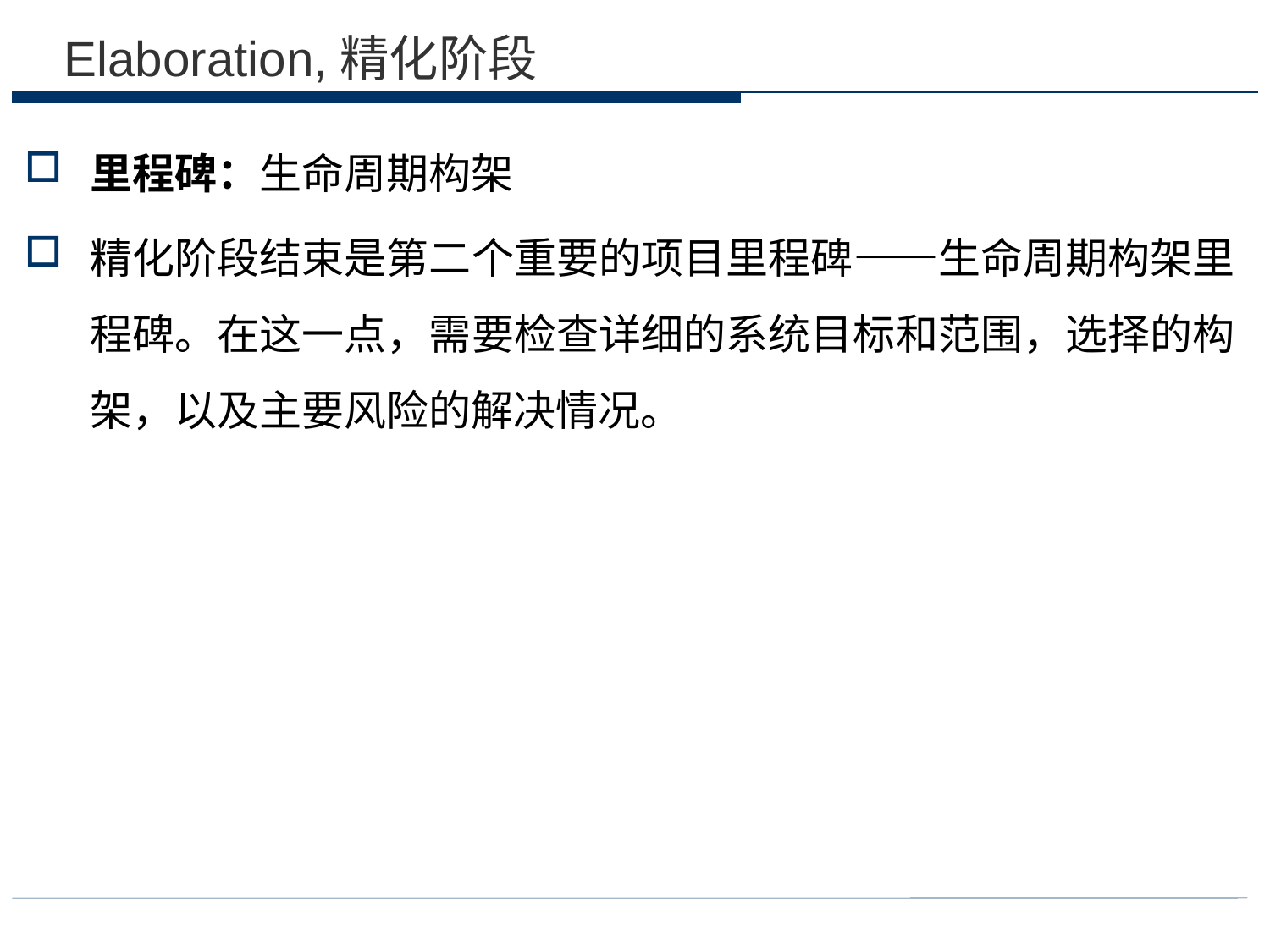

# Elaboration,精化阶段
里程碑：生命周期构架
精化阶段结束是第二个重要的项目里程碑——生命周期构架里程碑。在这一点，需要检查详细的系统目标和范围，选择的构架，以及主要风险的解决情况。

34